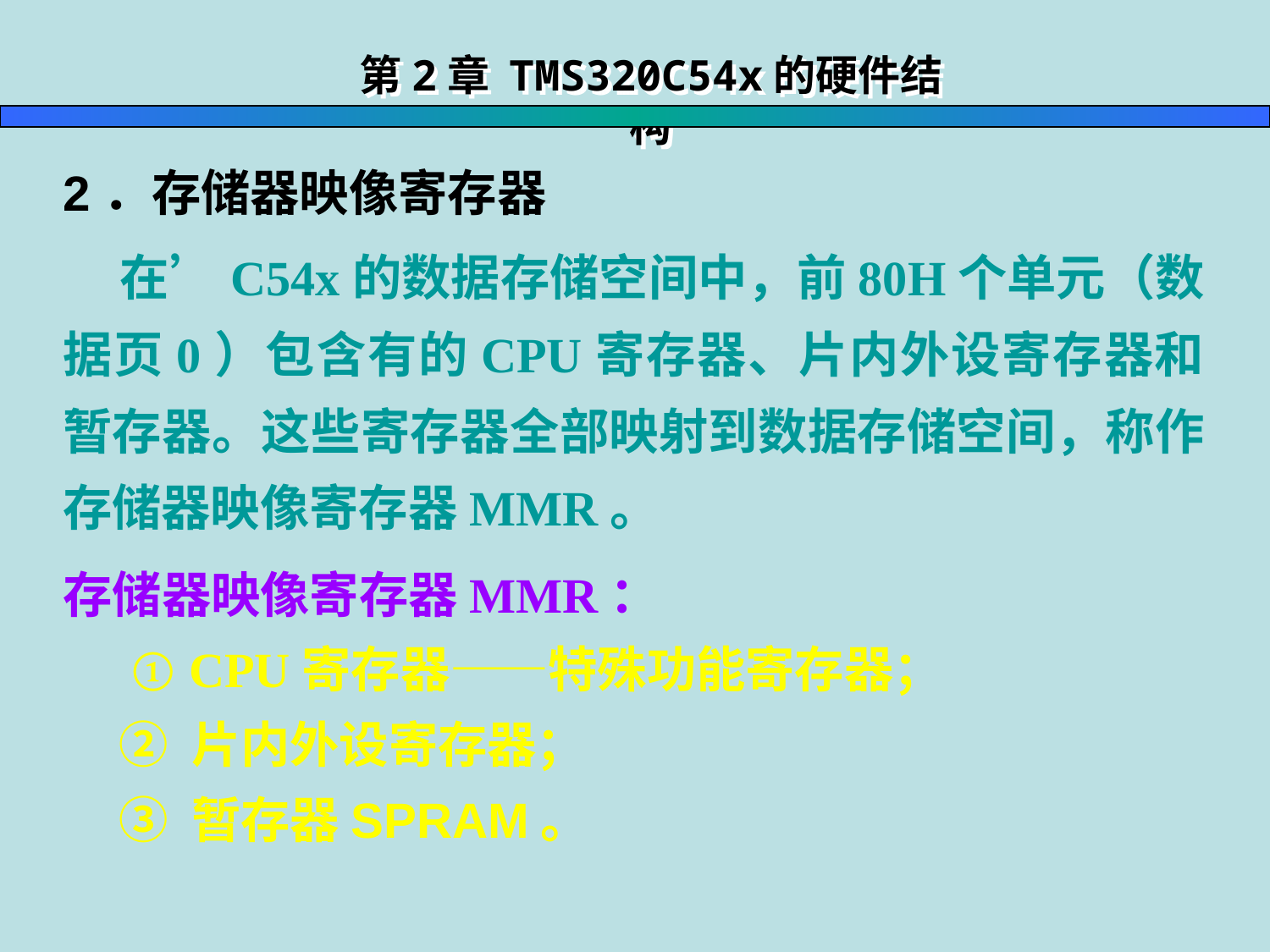

第2章 TMS320C54x的硬件结构

2．存储器映像寄存器
    在’C54x的数据存储空间中，前80H个单元（数据页0）包含有的CPU寄存器、片内外设寄存器和暂存器。这些寄存器全部映射到数据存储空间，称作存储器映像寄存器MMR。
存储器映像寄存器MMR：
     ① CPU寄存器——特殊功能寄存器；
     ② 片内外设寄存器；
     ③ 暂存器SPRAM。
101